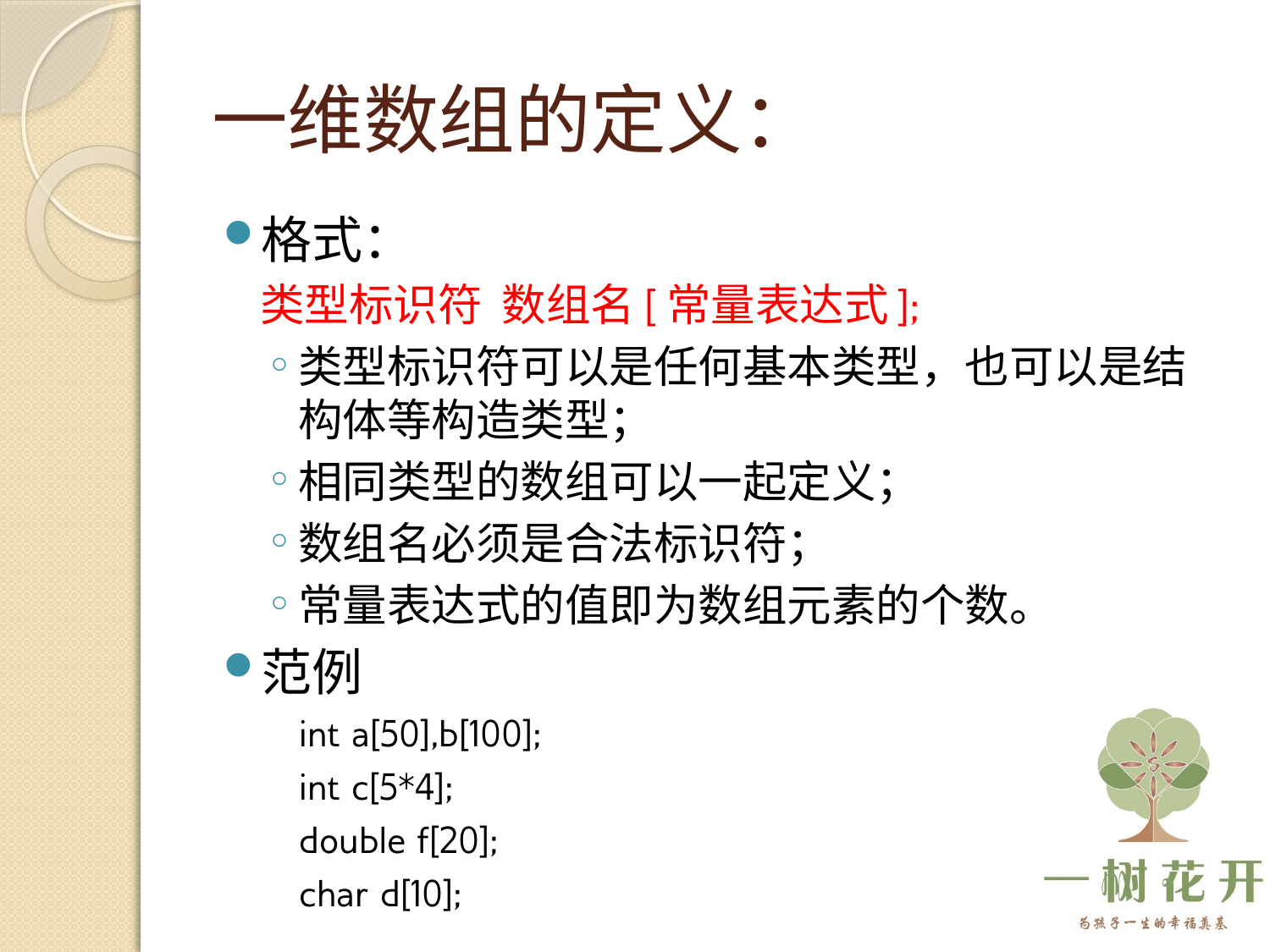

# 一维数组的定义：
格式：
类型标识符  数组名[常量表达式];
类型标识符可以是任何基本类型，也可以是结构体等构造类型；
相同类型的数组可以一起定义；
数组名必须是合法标识符；
常量表达式的值即为数组元素的个数。
范例
int a[50],b[100];
int c[5*4];
double f[20];
char d[10];